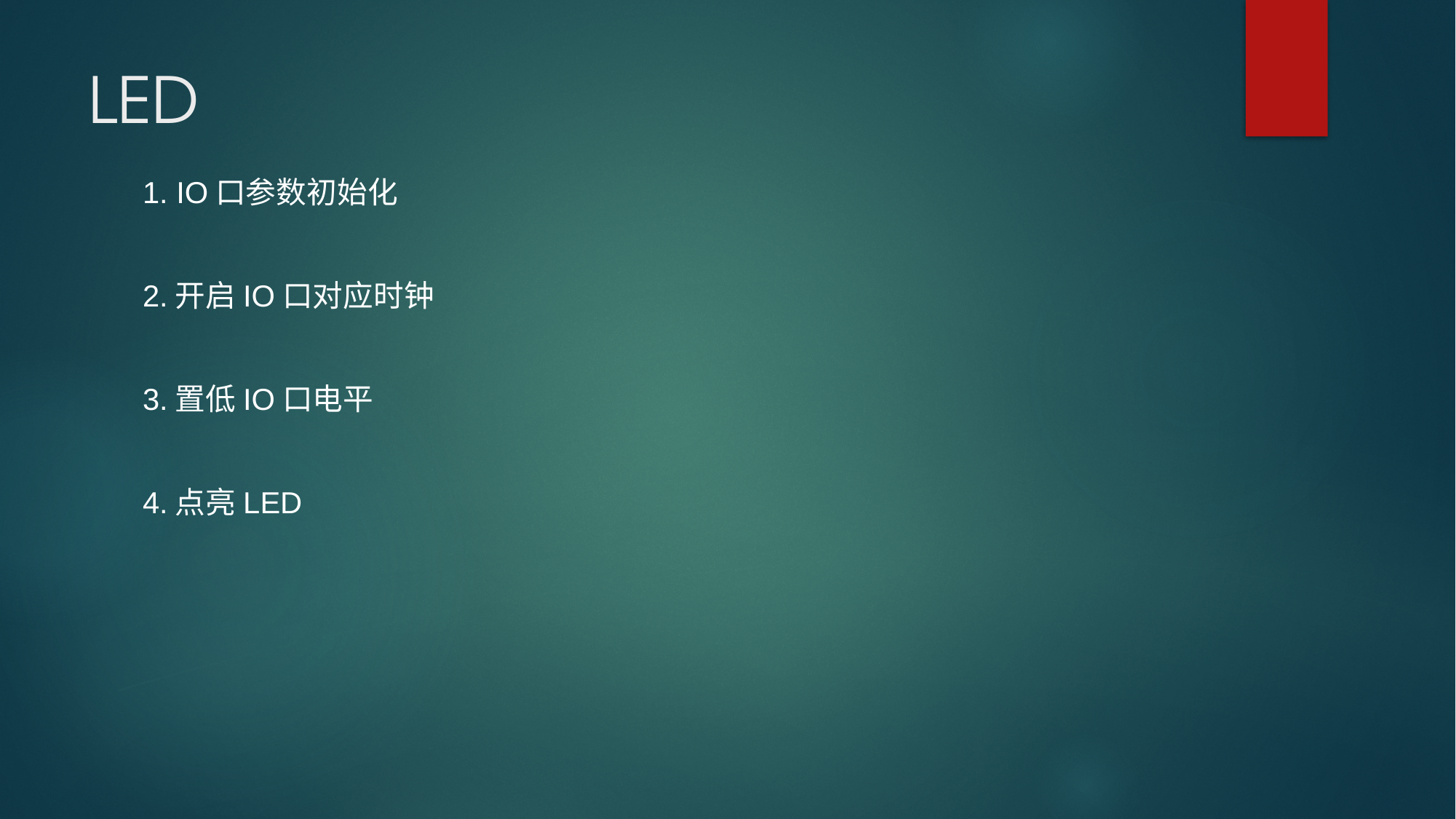

# LED
1. IO口参数初始化

2.开启IO口对应时钟

3.置低IO口电平

4.点亮LED